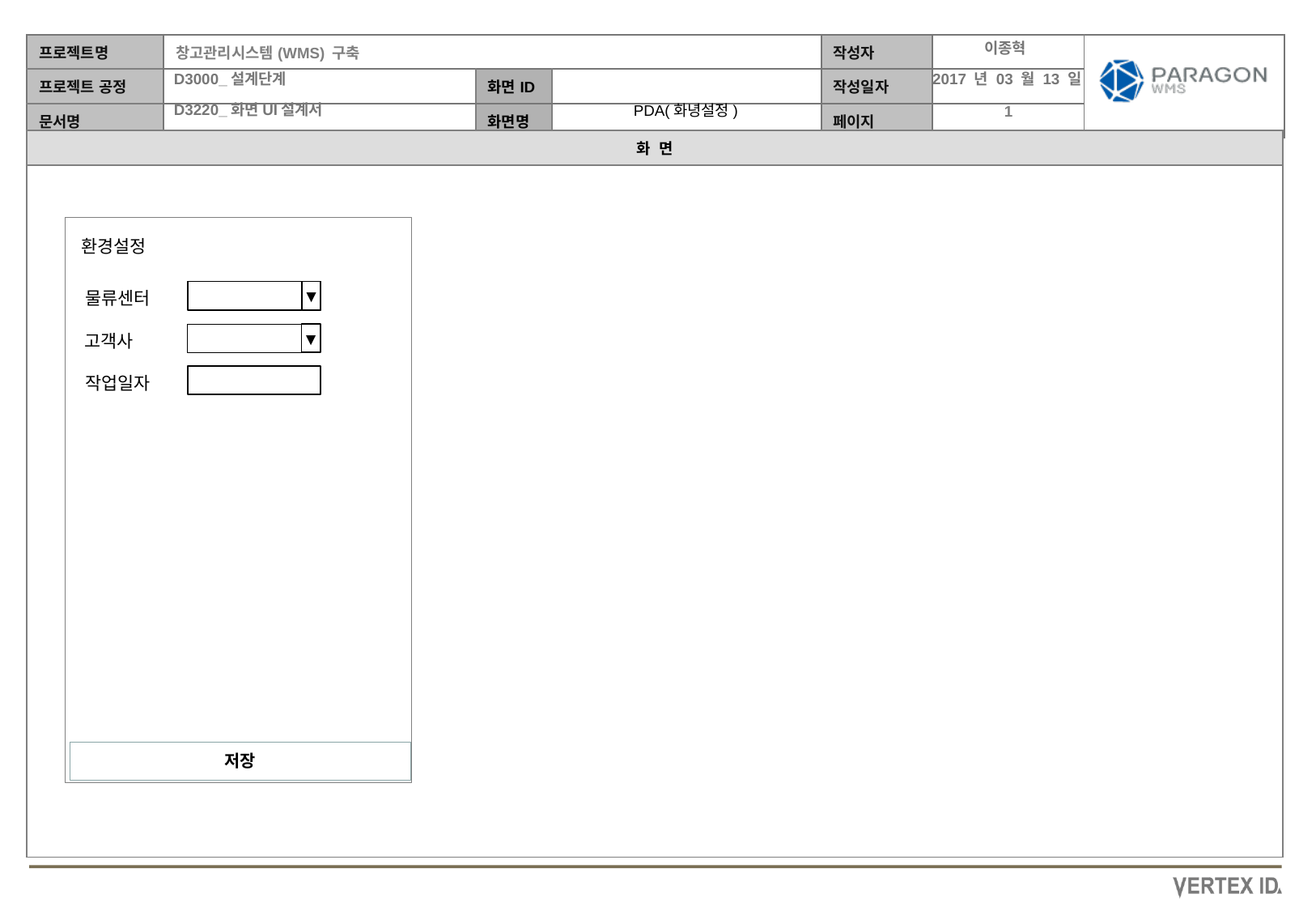

이종혁
2017 년 03 월 13 일
PDA(화녕설정)

환경설정
물류센터

▼
▼
고객사

작업일자

저장